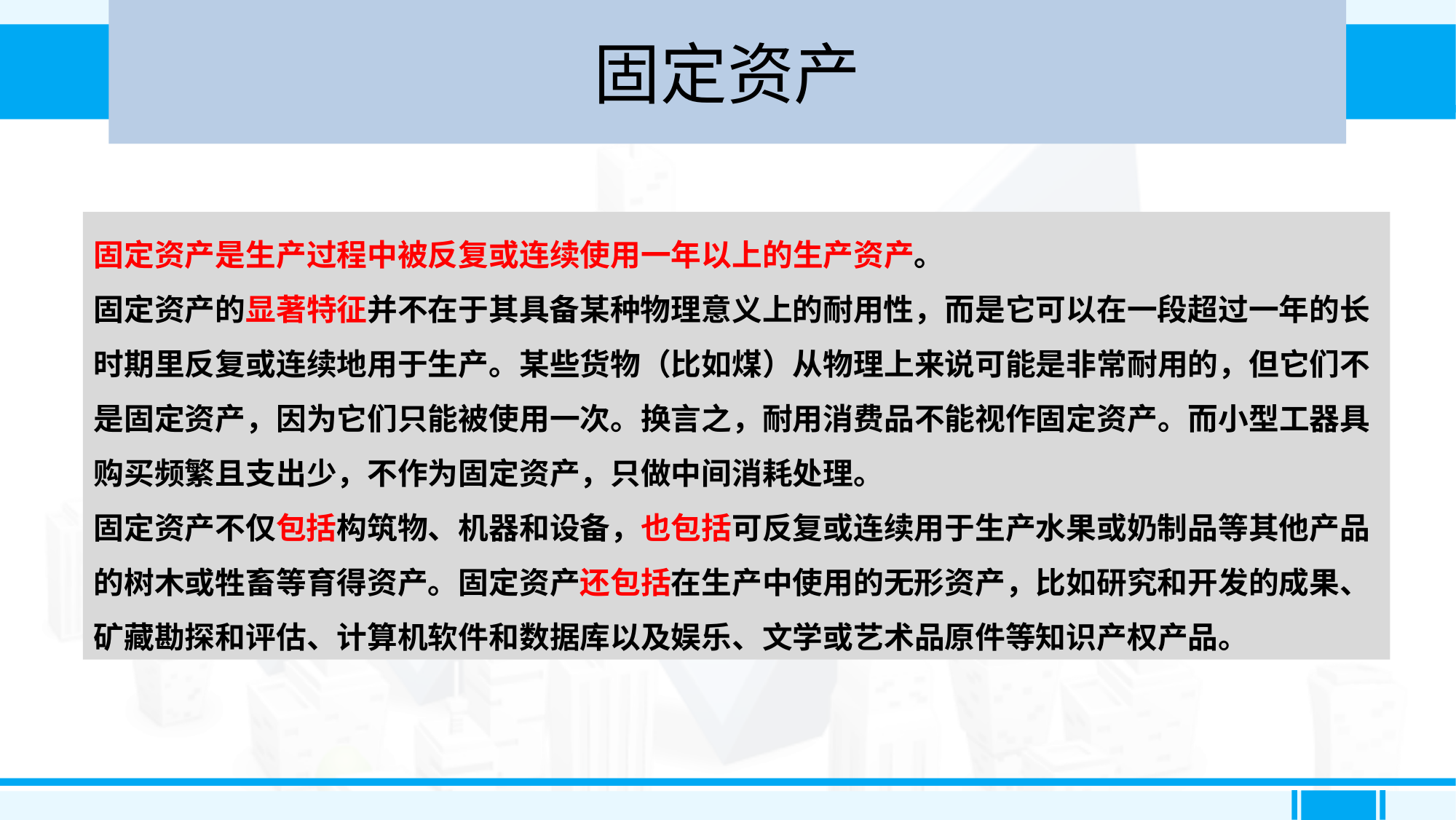

固定资产
固定资产是生产过程中被反复或连续使用一年以上的生产资产。
固定资产的显著特征并不在于其具备某种物理意义上的耐用性，而是它可以在一段超过一年的长时期里反复或连续地用于生产。某些货物（比如煤）从物理上来说可能是非常耐用的，但它们不是固定资产，因为它们只能被使用一次。换言之，耐用消费品不能视作固定资产。而小型工器具购买频繁且支出少，不作为固定资产，只做中间消耗处理。
固定资产不仅包括构筑物、机器和设备，也包括可反复或连续用于生产水果或奶制品等其他产品的树木或牲畜等育得资产。固定资产还包括在生产中使用的无形资产，比如研究和开发的成果、矿藏勘探和评估、计算机软件和数据库以及娱乐、文学或艺术品原件等知识产权产品。